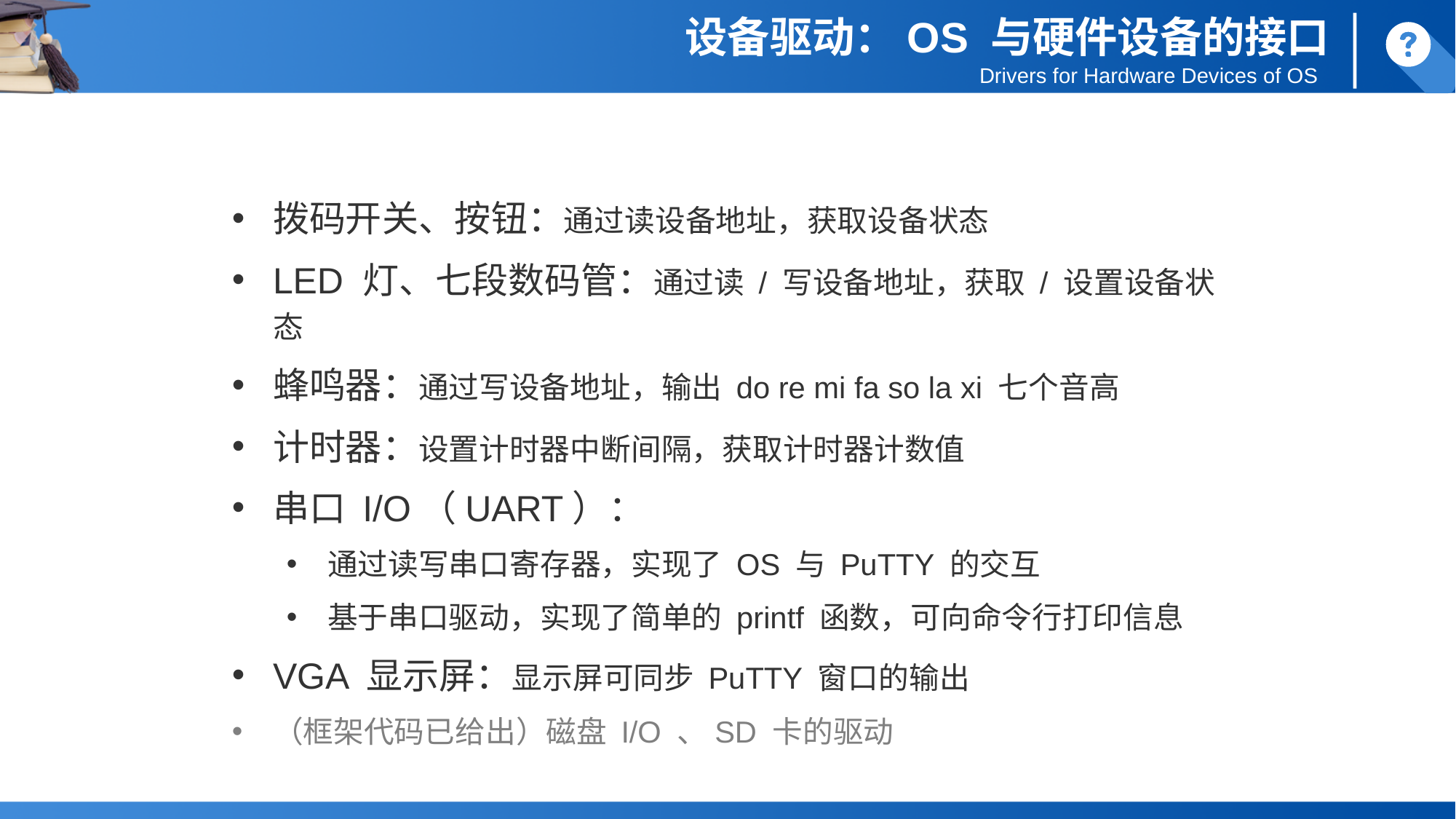

设备驱动：OS 与硬件设备的接口
Drivers for Hardware Devices of OS

拨码开关、按钮：通过读设备地址，获取设备状态
LED 灯、七段数码管：通过读 / 写设备地址，获取 / 设置设备状态
蜂鸣器：通过写设备地址，输出 do re mi fa so la xi 七个音高
计时器：设置计时器中断间隔，获取计时器计数值
串口 I/O（UART）：
通过读写串口寄存器，实现了 OS 与 PuTTY 的交互
基于串口驱动，实现了简单的 printf 函数，可向命令行打印信息
VGA 显示屏：显示屏可同步 PuTTY 窗口的输出
（框架代码已给出）磁盘 I/O 、SD 卡的驱动